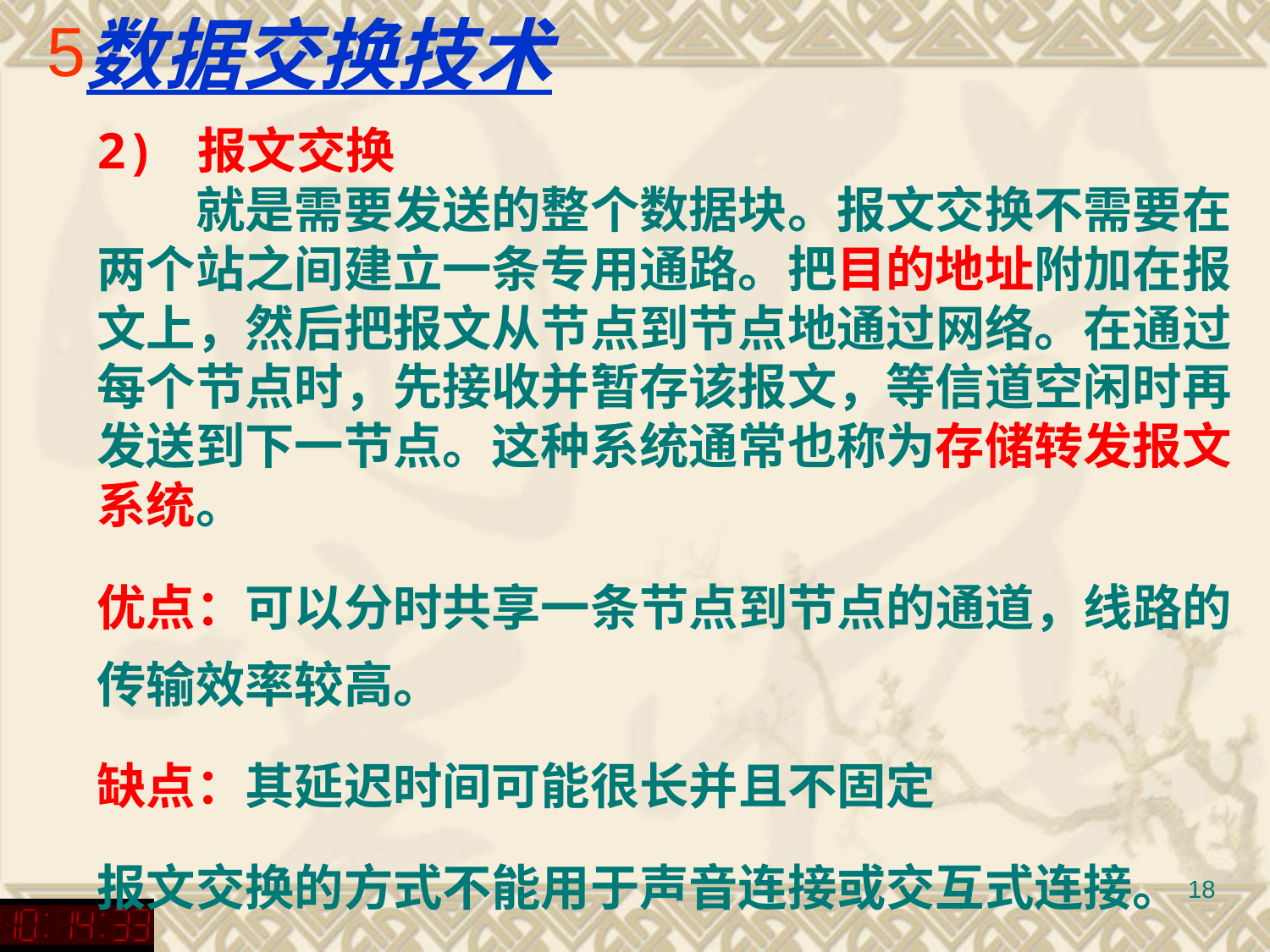

数据交换技术
2) 报文交换
　　就是需要发送的整个数据块。报文交换不需要在两个站之间建立一条专用通路。把目的地址附加在报文上，然后把报文从节点到节点地通过网络。在通过每个节点时，先接收并暂存该报文，等信道空闲时再发送到下一节点。这种系统通常也称为存储转发报文系统。
优点：可以分时共享一条节点到节点的通道，线路的传输效率较高。
缺点：其延迟时间可能很长并且不固定
报文交换的方式不能用于声音连接或交互式连接。
18